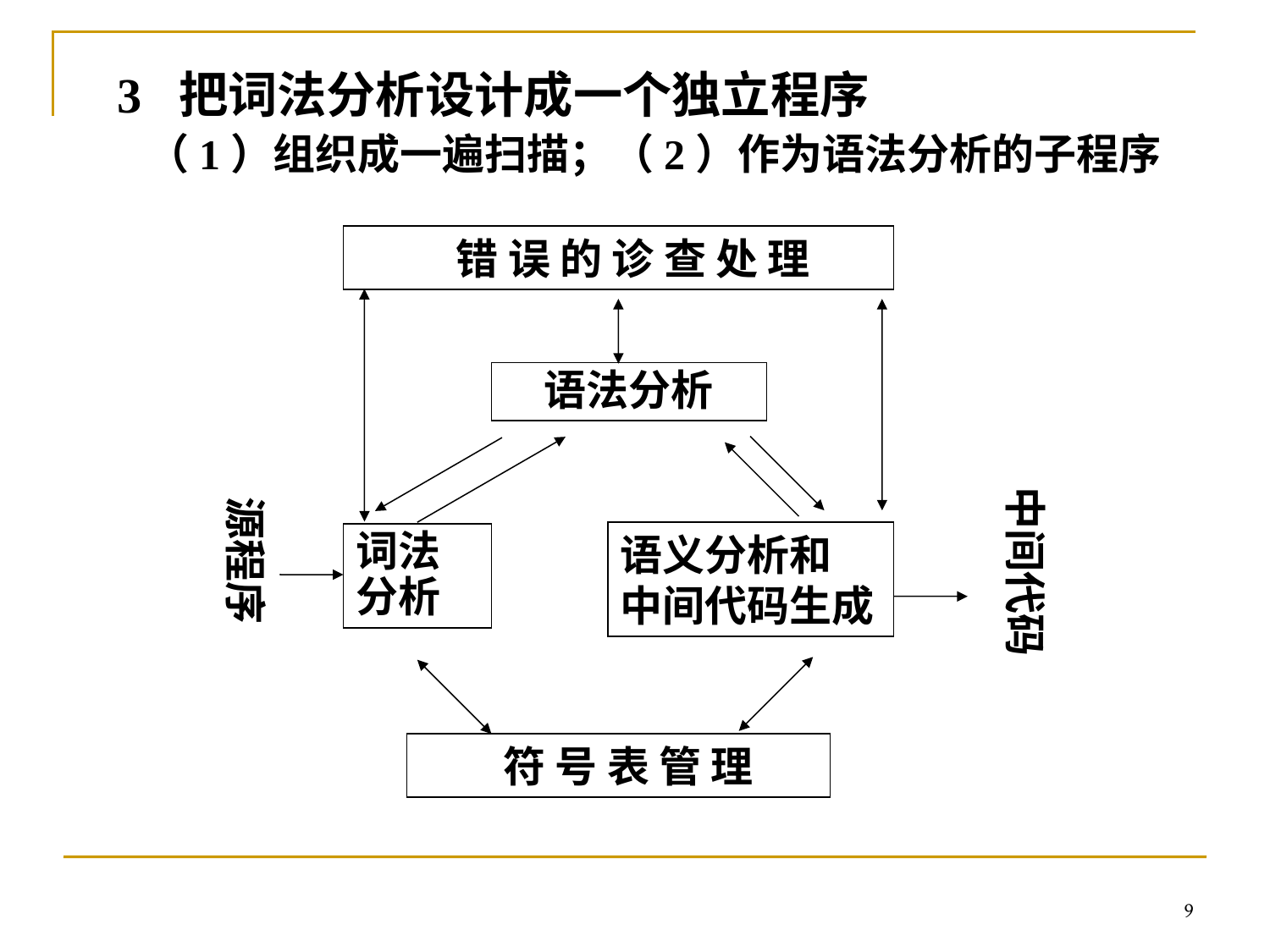

3  把词法分析设计成一个独立程序
  （1）组织成一遍扫描；（2）作为语法分析的子程序
  错 误 的 诊 查 处 理

语法分析

中间代码
源程序
语义分析和
中间代码生成
词法
分析

 符 号 表 管 理
9